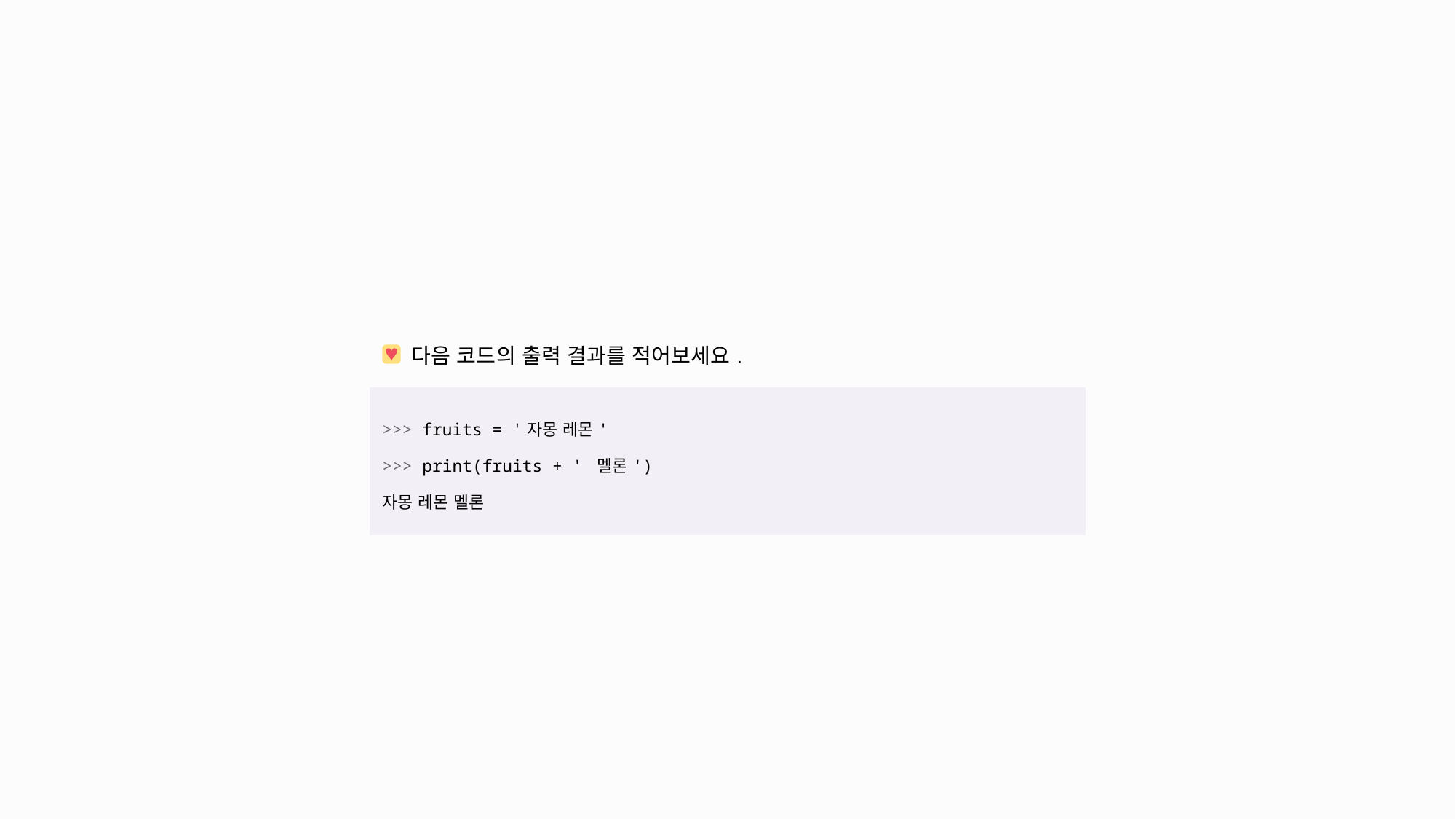

| 다음 코드의 출력 결과를 적어보세요. |
| --- |
| >>> fruits = '자몽 레몬' >>> print(fruits + ' 멜론') 자몽 레몬 멜론 |